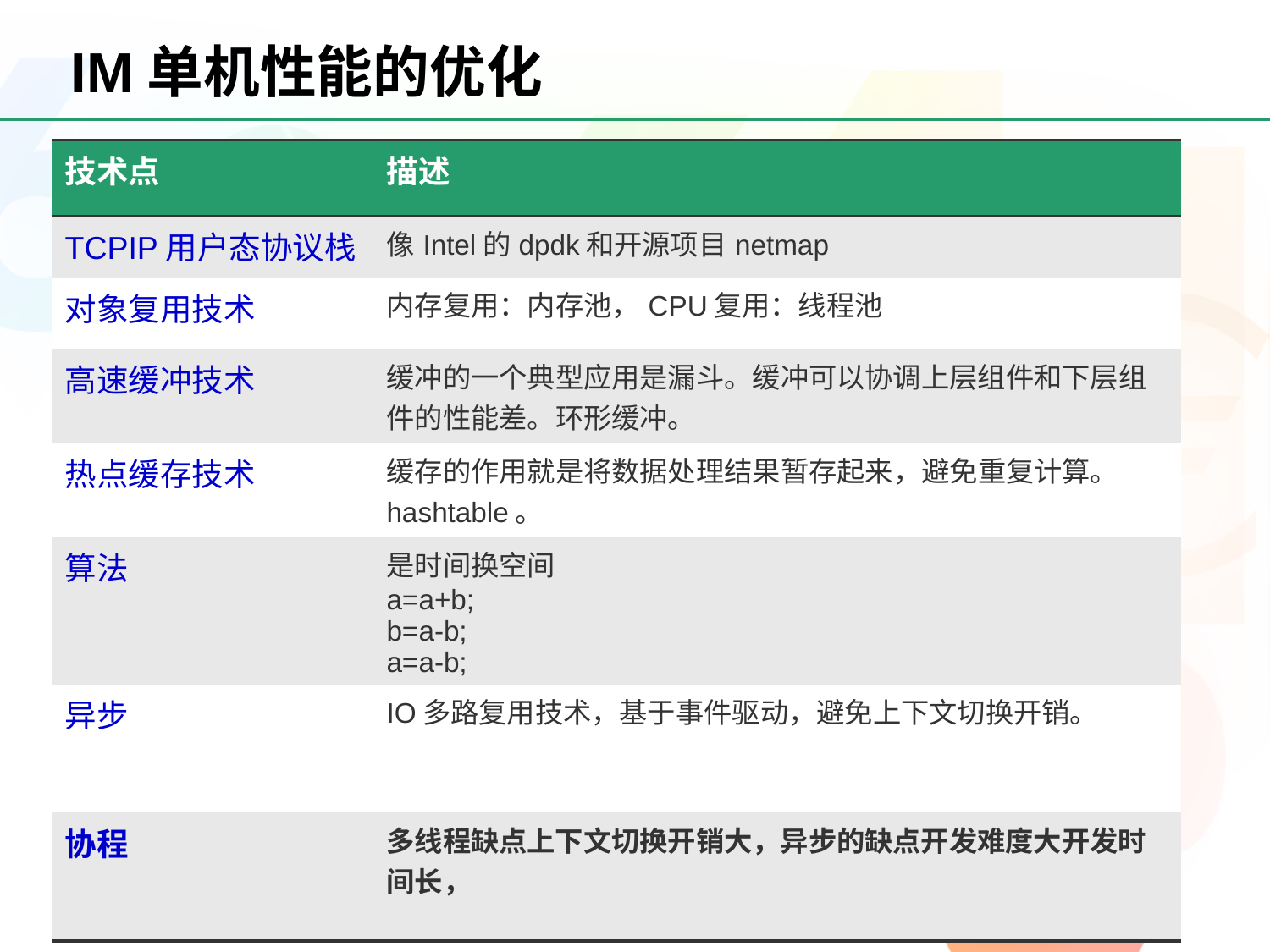

# IM单机性能的优化
| 技术点 | 描述 |
| --- | --- |
| TCPIP用户态协议栈 | 像Intel的dpdk和开源项目netmap |
| 对象复用技术 | 内存复用：内存池，CPU复用：线程池 |
| 高速缓冲技术 | 缓冲的一个典型应用是漏斗。缓冲可以协调上层组件和下层组件的性能差。环形缓冲。 |
| 热点缓存技术 | 缓存的作用就是将数据处理结果暂存起来，避免重复计算。 hashtable。 |
| 算法 | 是时间换空间 a=a+b; b=a-b; a=a-b; |
| 异步 | IO多路复用技术，基于事件驱动，避免上下文切换开销。 |
| 协程 | 多线程缺点上下文切换开销大，异步的缺点开发难度大开发时间长， |